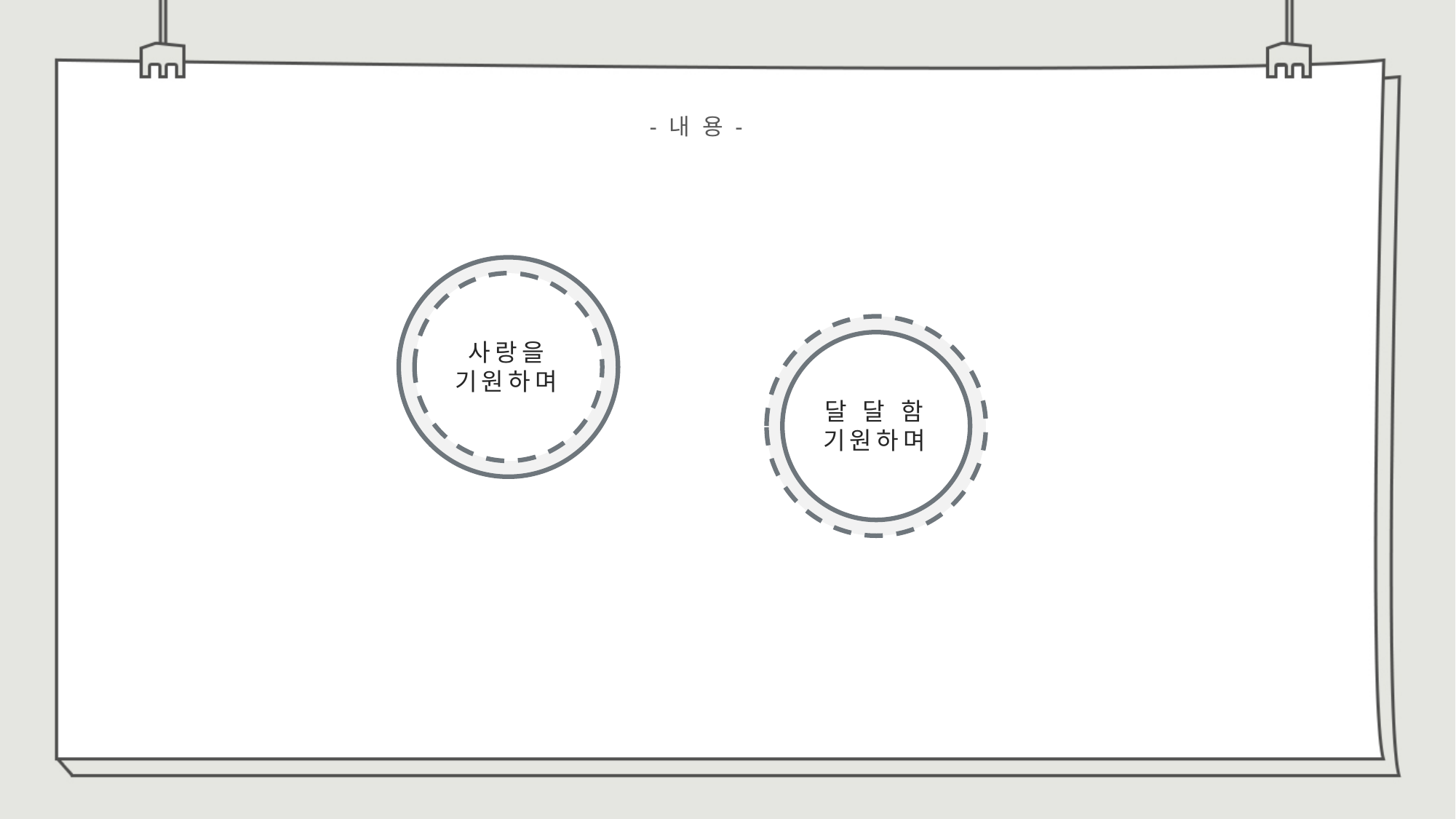

- 내  용 -

사랑을
기원하며

달 달 함
기원하며